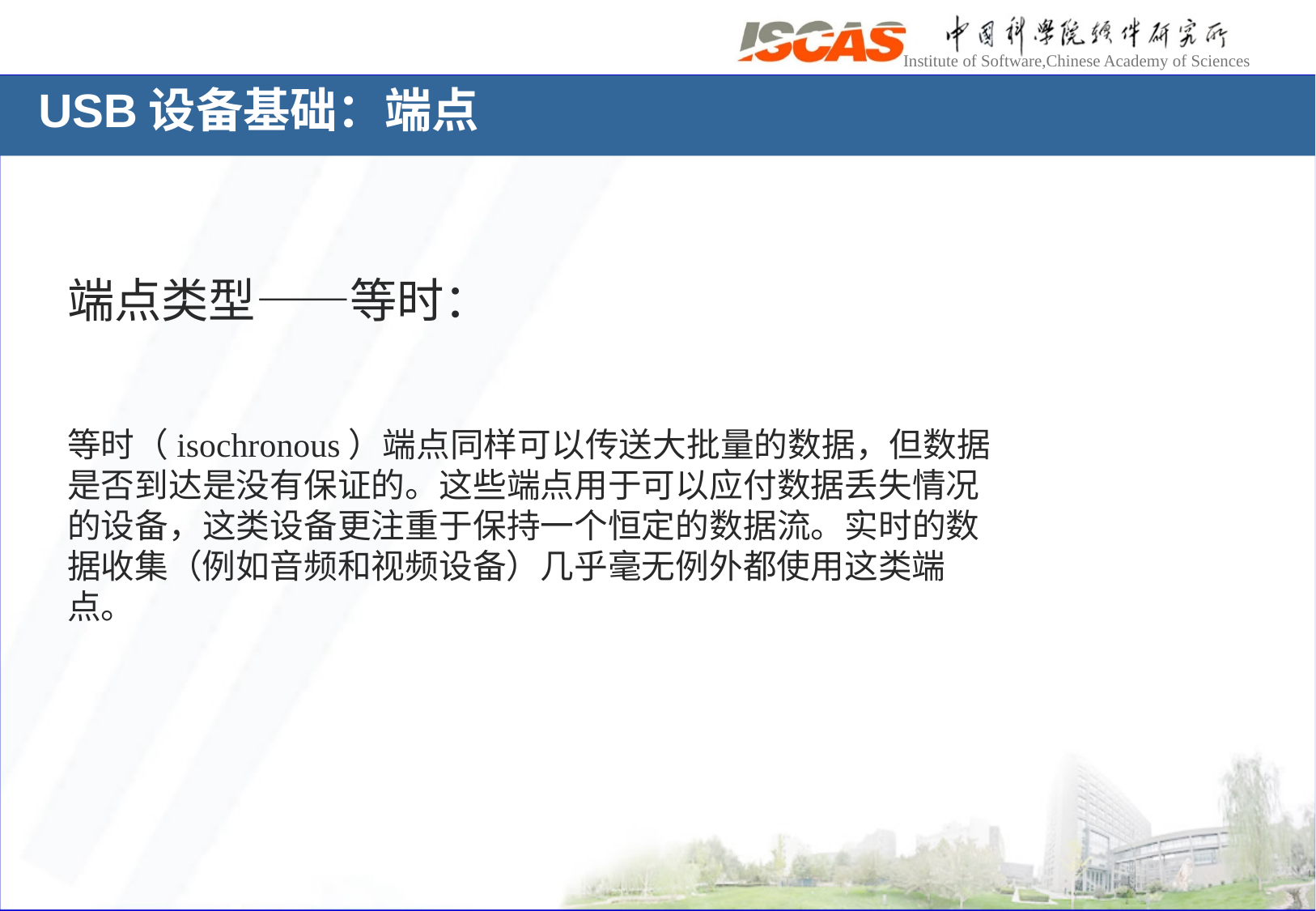

# USB设备基础：端点
端点类型——等时：

等时（isochronous）端点同样可以传送大批量的数据，但数据是否到达是没有保证的。这些端点用于可以应付数据丢失情况的设备，这类设备更注重于保持一个恒定的数据流。实时的数据收集（例如音频和视频设备）几乎毫无例外都使用这类端点。